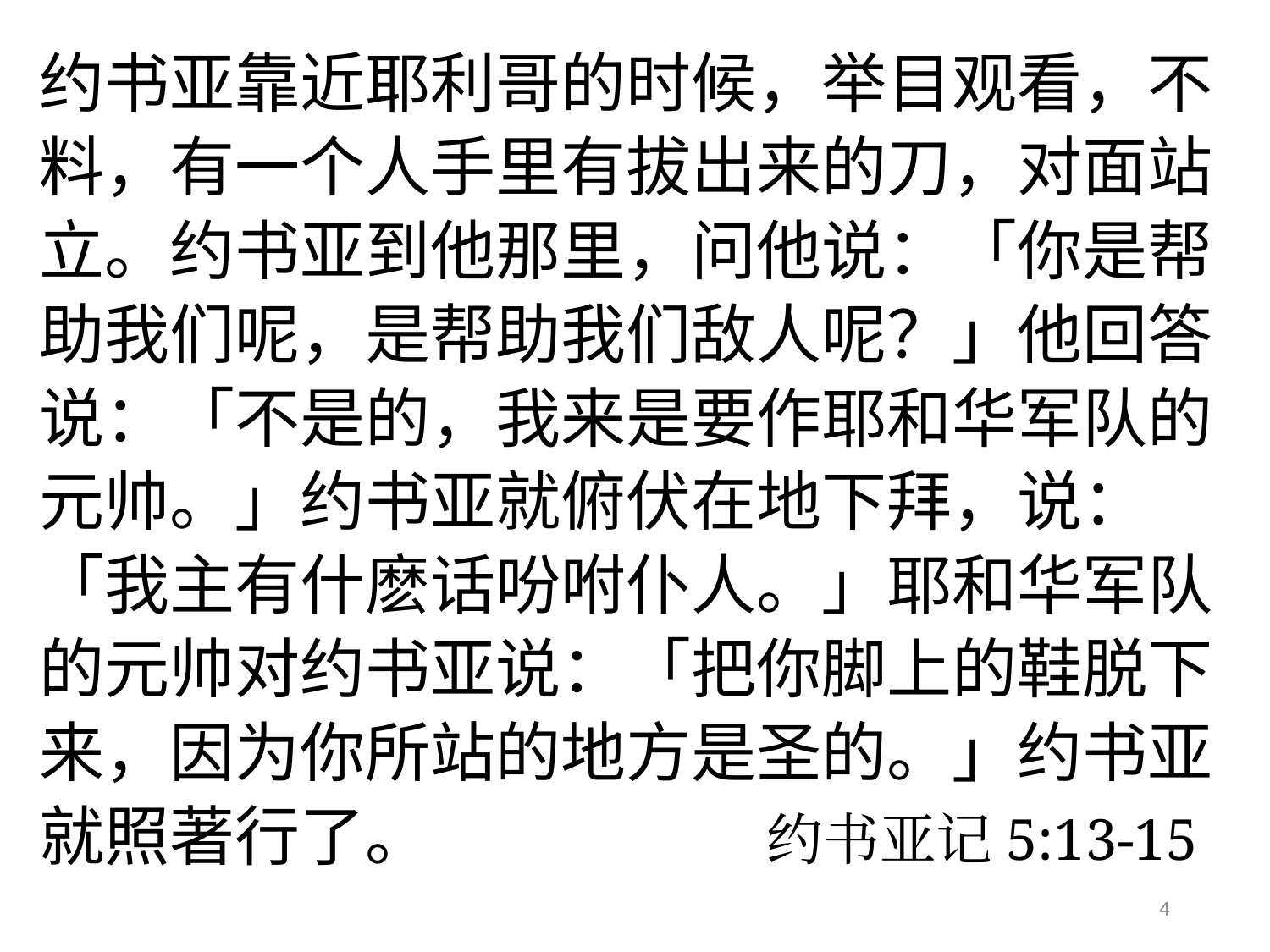

约书亚靠近耶利哥的时候，举目观看，不料，有一个人手里有拔出来的刀，对面站立。约书亚到他那里，问他说：「你是帮助我们呢，是帮助我们敌人呢？」他回答说：「不是的，我来是要作耶和华军队的元帅。」约书亚就俯伏在地下拜，说：「我主有什麽话吩咐仆人。」耶和华军队的元帅对约书亚说：「把你脚上的鞋脱下来，因为你所站的地方是圣的。」约书亚就照著行了。                       约书亚记5:13-15
# 1. 身先士卒的将军
是身经百战冲锋在前的勇士

4